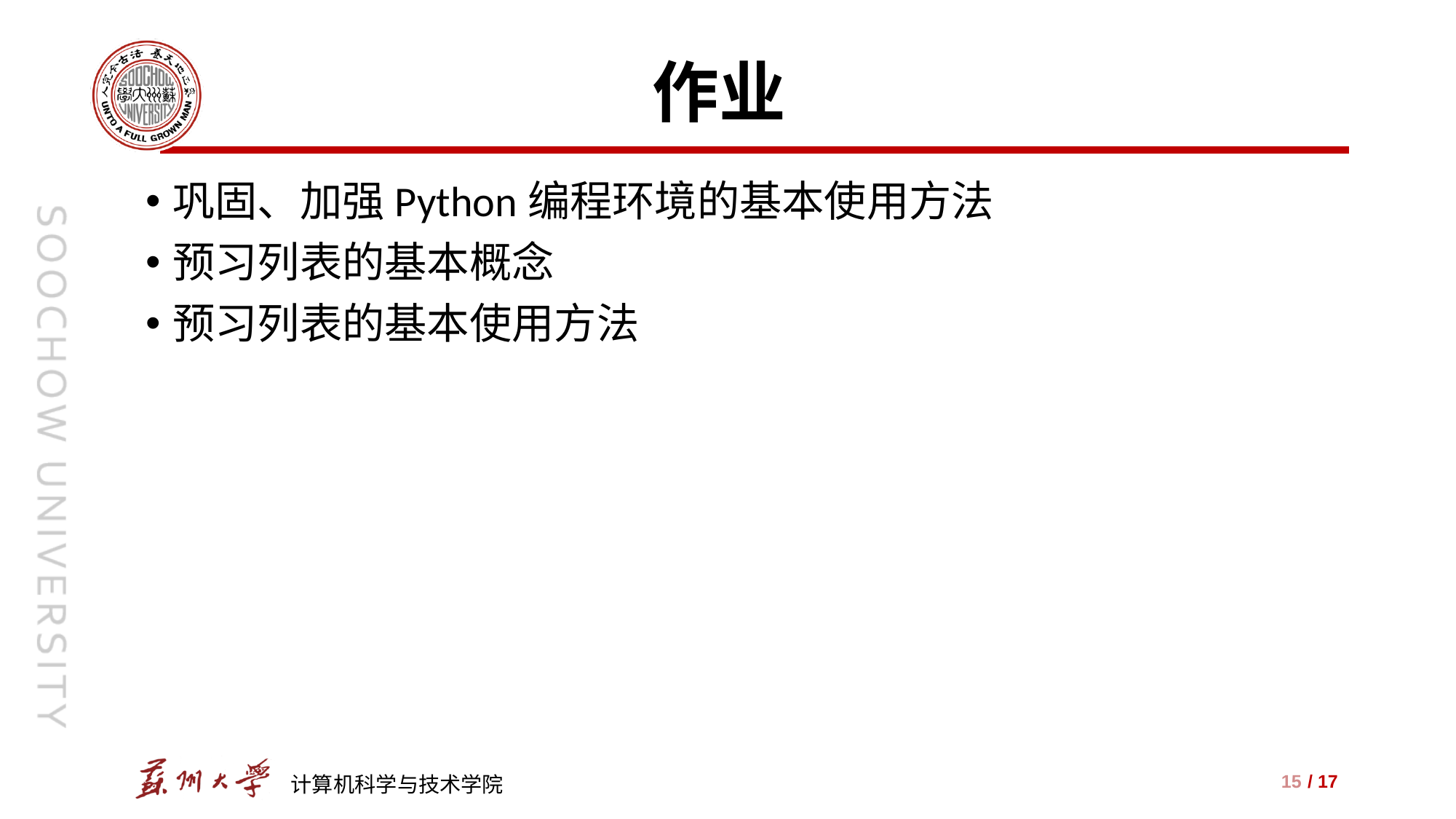

# 作业
巩固、加强Python编程环境的基本使用方法
预习列表的基本概念
预习列表的基本使用方法
15